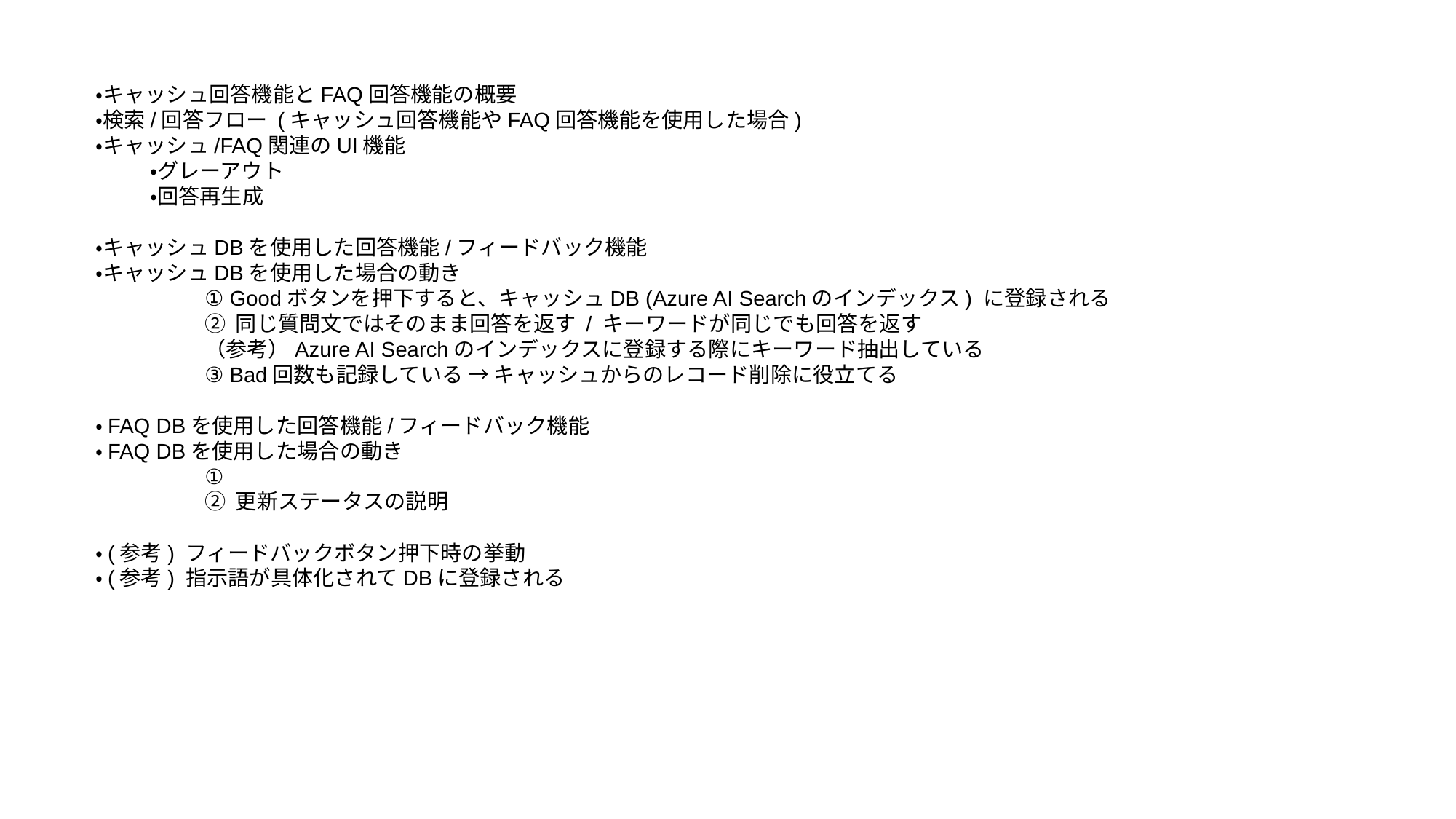

・キャッシュ回答機能とFAQ回答機能の概要
・検索/回答フロー (キャッシュ回答機能やFAQ回答機能を使用した場合)
・キャッシュ/FAQ関連のUI機能
・グレーアウト
・回答再生成

・キャッシュDBを使用した回答機能/フィードバック機能
・キャッシュDBを使用した場合の動き
	① Goodボタンを押下すると、キャッシュDB (Azure AI Searchのインデックス) に登録される
	② 同じ質問文ではそのまま回答を返す / キーワードが同じでも回答を返す
	（参考）Azure AI Searchのインデックスに登録する際にキーワード抽出している
	③ Bad回数も記録している → キャッシュからのレコード削除に役立てる

・FAQ DBを使用した回答機能/フィードバック機能
・FAQ DBを使用した場合の動き
	①
	② 更新ステータスの説明

・(参考) フィードバックボタン押下時の挙動
・(参考) 指示語が具体化されてDBに登録される